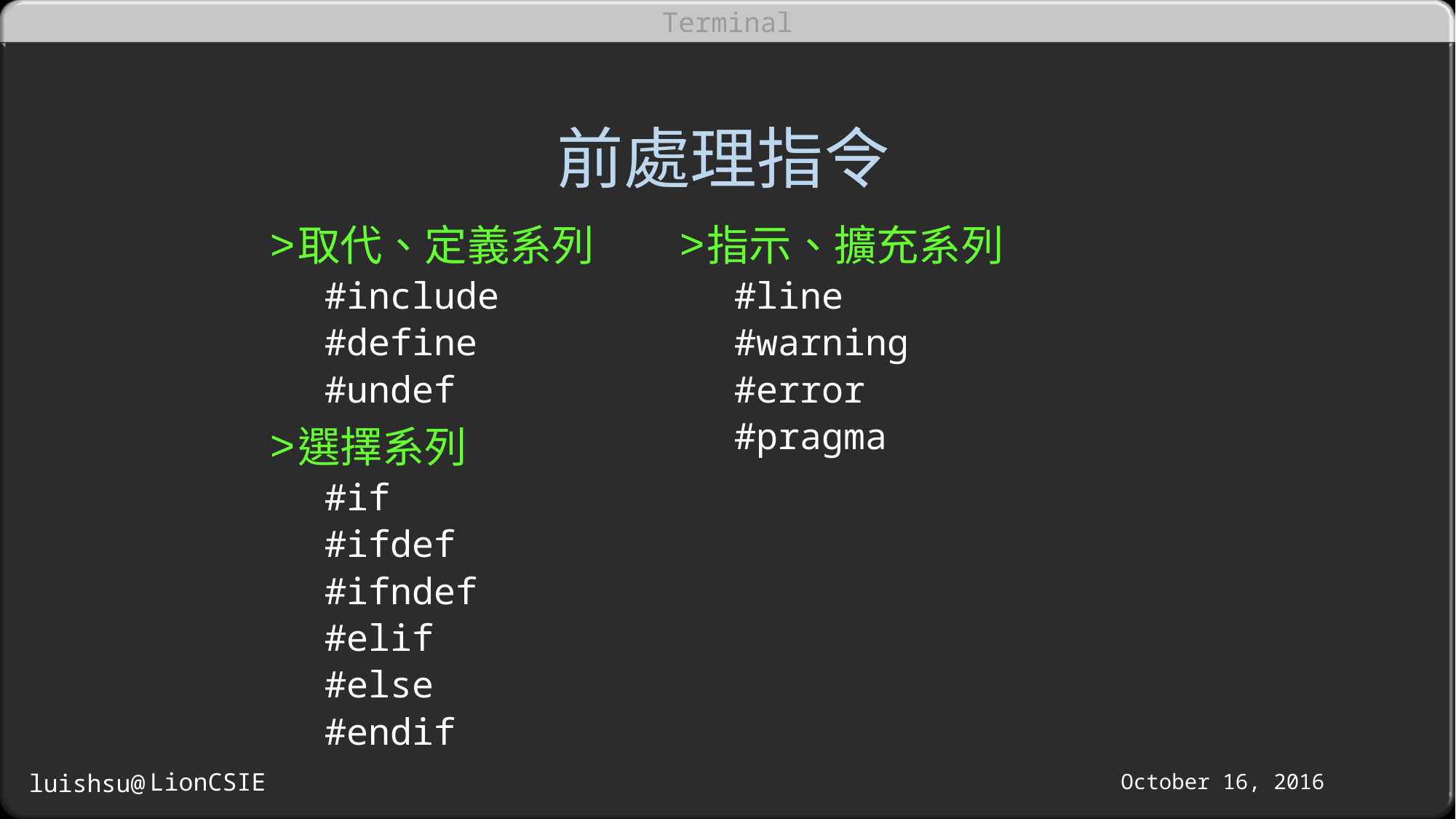

# 前處理指令
取代、定義系列
#include
#define
#undef
選擇系列
#if
#ifdef
#ifndef
#elif
#else
#endif

指示、擴充系列
#line
#warning
#error
#pragma
October 16, 2016
LionCSIE